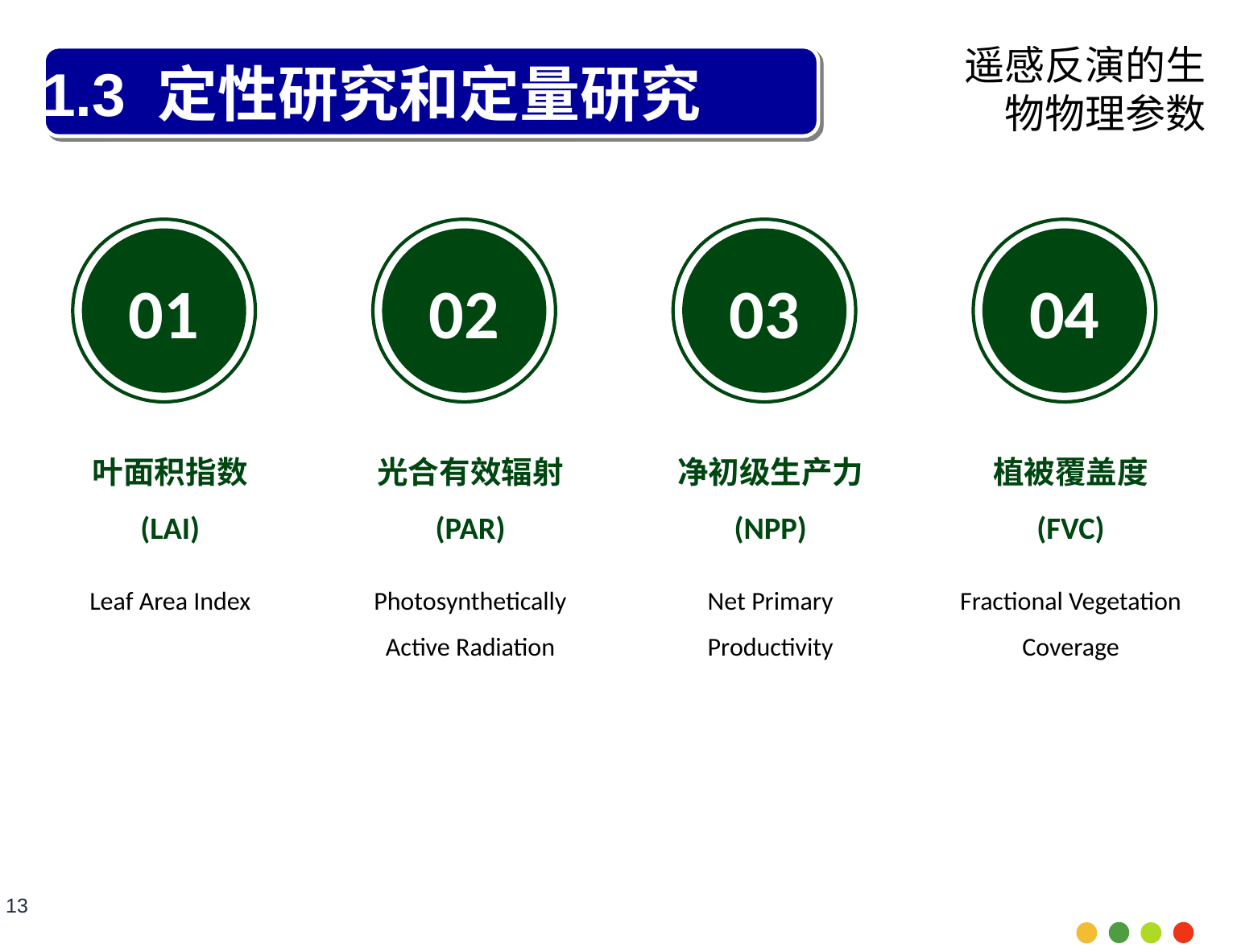

遥感反演的生物物理参数
1.3 定性研究和定量研究
1.3 定性研究和定量研究
遥感反演的生物物理参数

01
02
03
04
叶面积指数
(LAI)
Leaf Area Index
光合有效辐射
(PAR)
Photosynthetically Active Radiation
净初级生产力
(NPP)
Net Primary Productivity
植被覆盖度
(FVC)
Fractional Vegetation Coverage